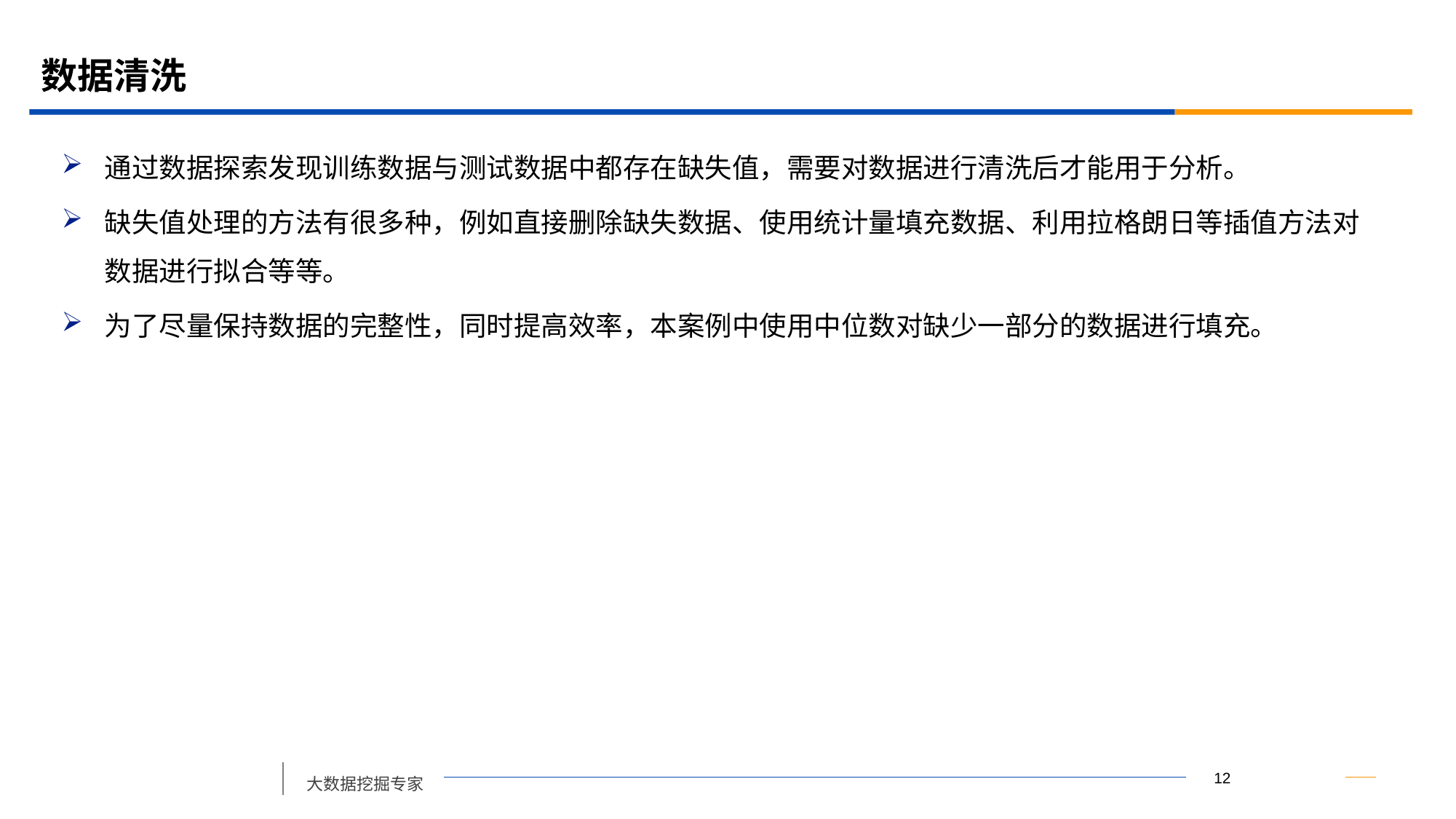

# 数据清洗
通过数据探索发现训练数据与测试数据中都存在缺失值，需要对数据进行清洗后才能用于分析。
缺失值处理的方法有很多种，例如直接删除缺失数据、使用统计量填充数据、利用拉格朗日等插值方法对数据进行拟合等等。
为了尽量保持数据的完整性，同时提高效率，本案例中使用中位数对缺少一部分的数据进行填充。